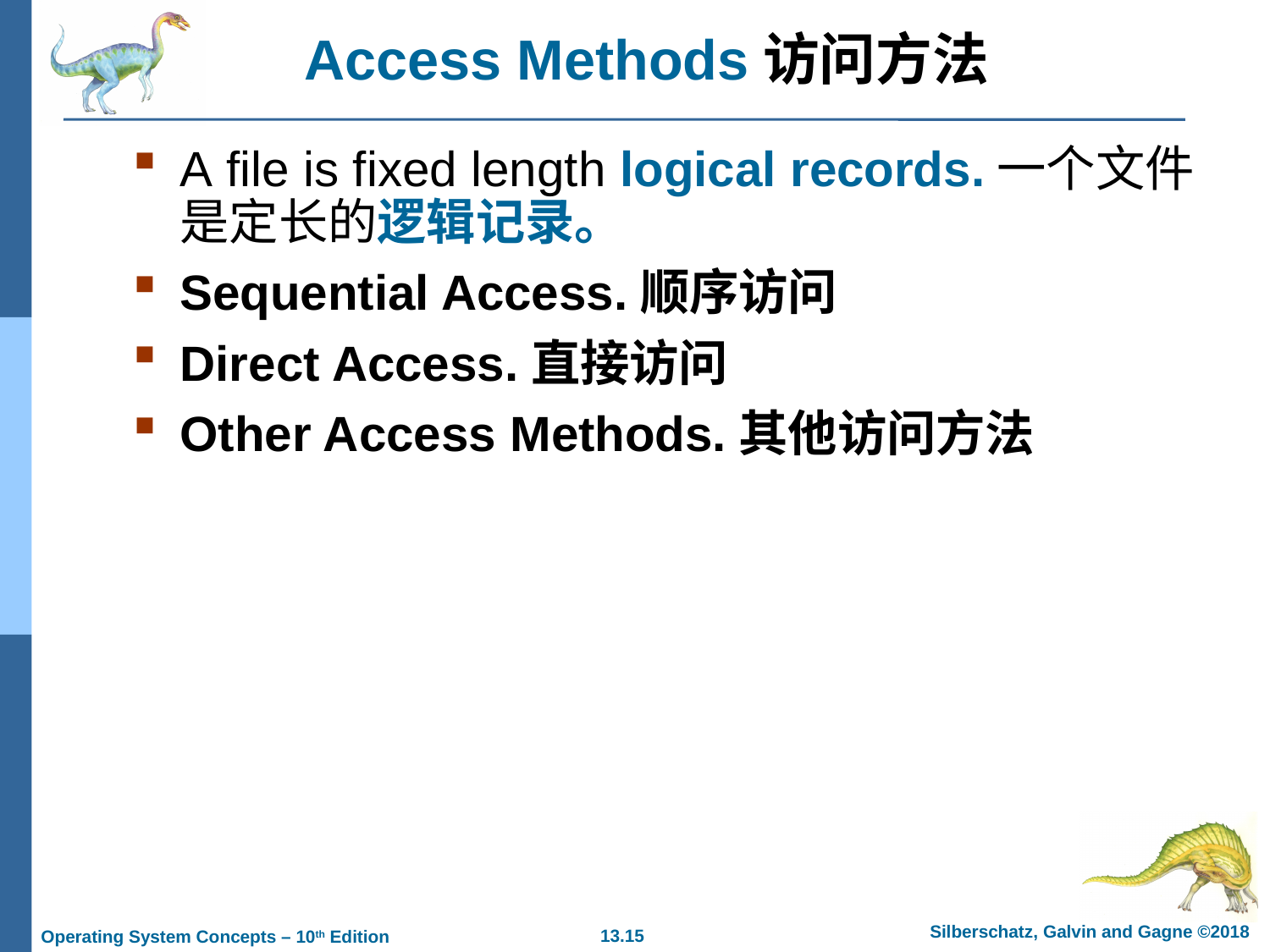

# Access Methods访问方法
A file is fixed length logical records.一个文件是定长的逻辑记录。
Sequential Access.顺序访问
Direct Access.直接访问
Other Access Methods.其他访问方法